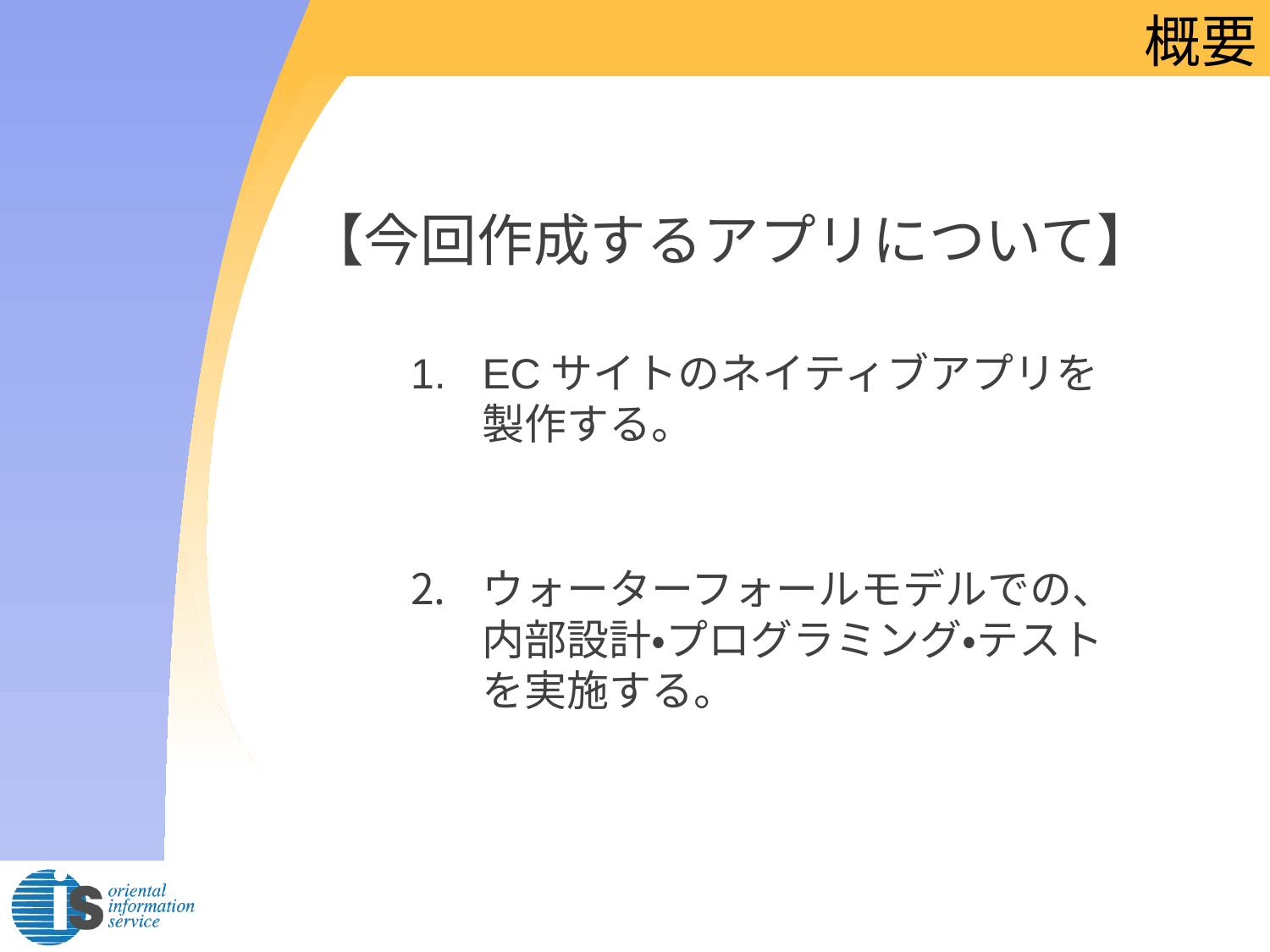

# 概要
【今回作成するアプリについて】

ECサイトのネイティブアプリを
製作する。

ウォーターフォールモデルでの、
内部設計・プログラミング・テスト
を実施する。